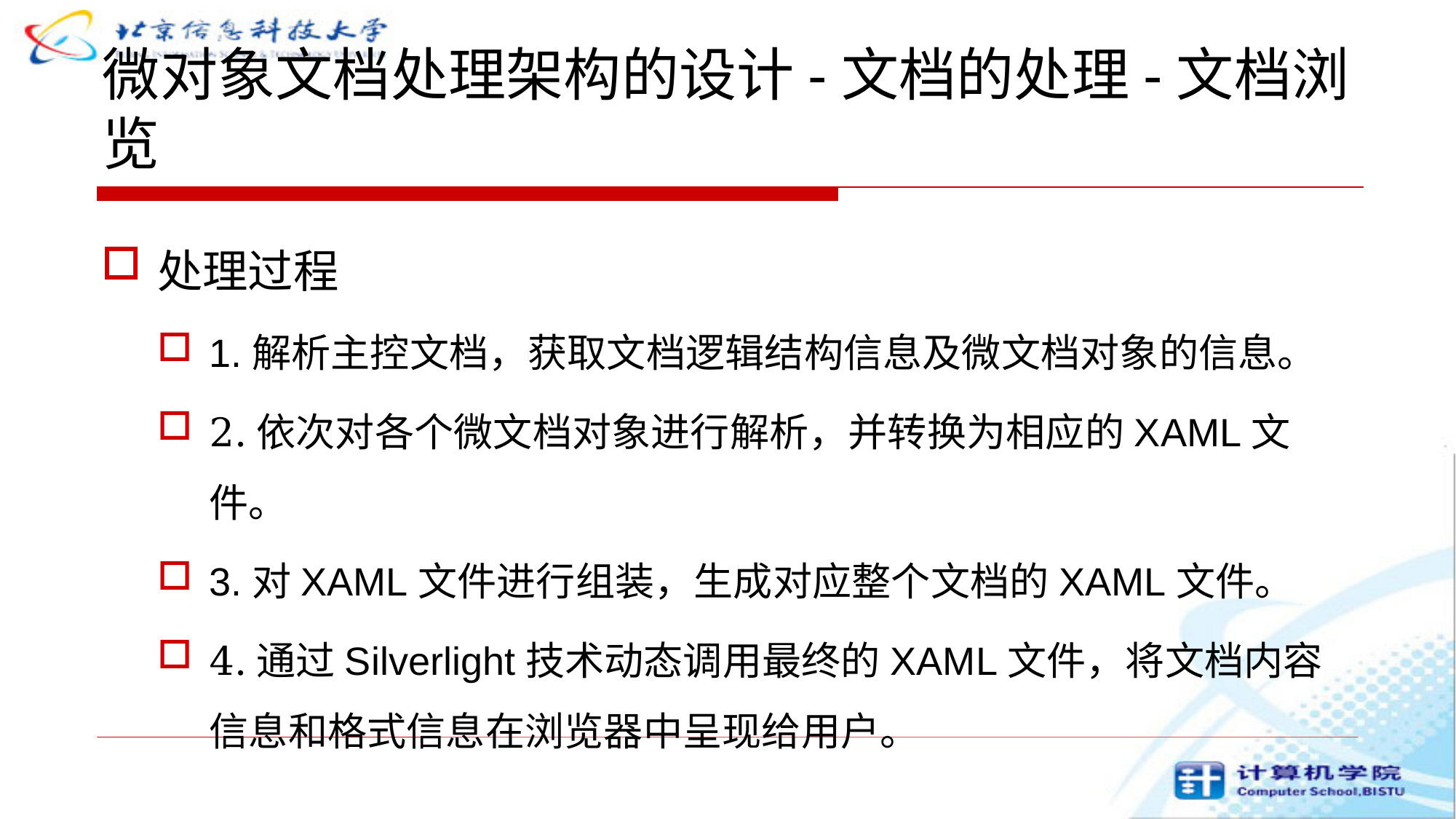

# 微对象文档处理架构的设计-文档的处理-文档浏览
处理过程
1.解析主控文档，获取文档逻辑结构信息及微文档对象的信息。
2.依次对各个微文档对象进行解析，并转换为相应的XAML文件。
3.对XAML文件进行组装，生成对应整个文档的XAML文件。
4.通过Silverlight技术动态调用最终的XAML文件，将文档内容信息和格式信息在浏览器中呈现给用户。